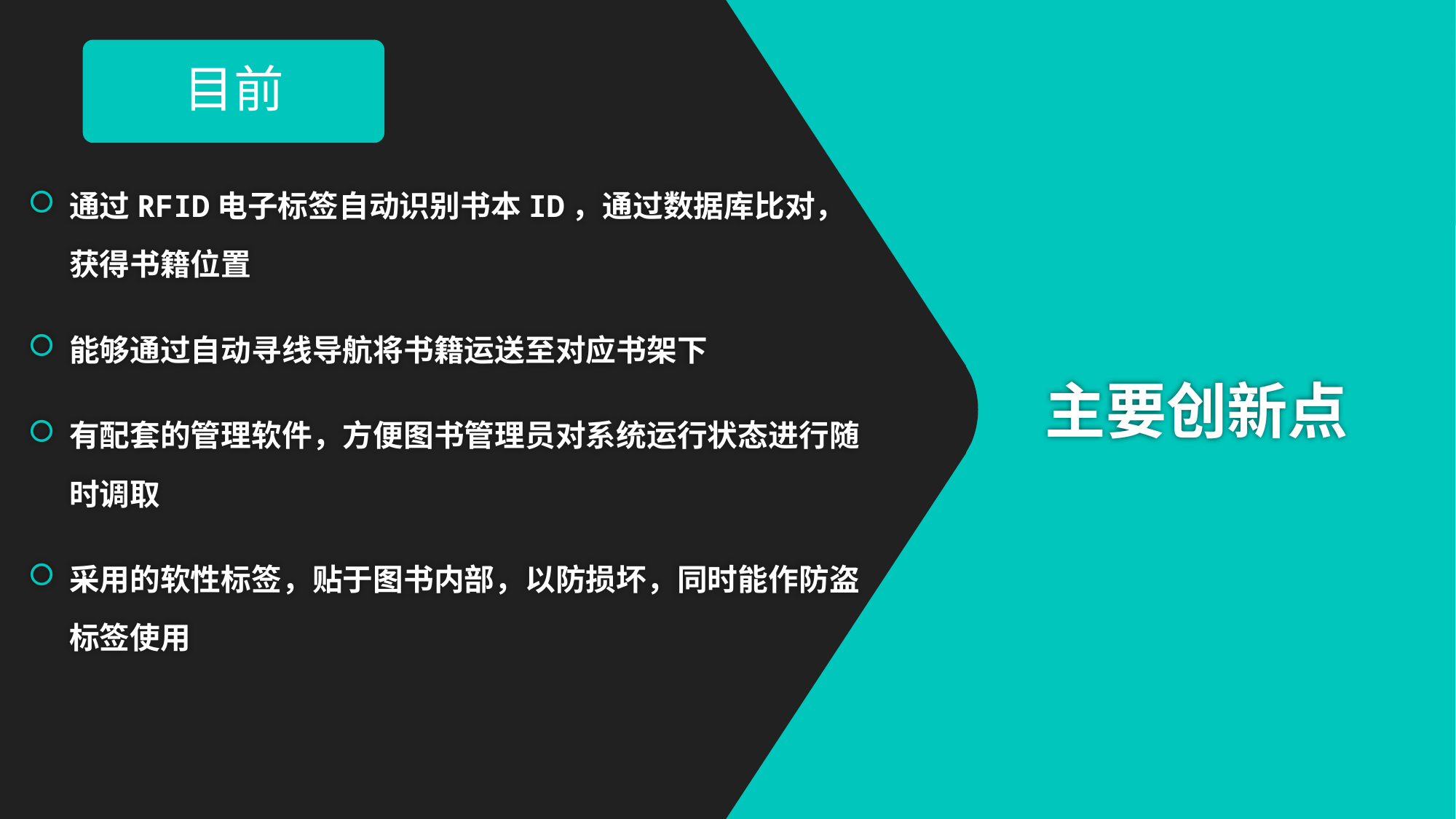

通过RFID电子标签自动识别书本ID，通过数据库比对，获得书籍位置
能够通过自动寻线导航将书籍运送至对应书架下
有配套的管理软件，方便图书管理员对系统运行状态进行随时调取
采用的软性标签，贴于图书内部，以防损坏，同时能作防盗标签使用

目前
# 主要创新点